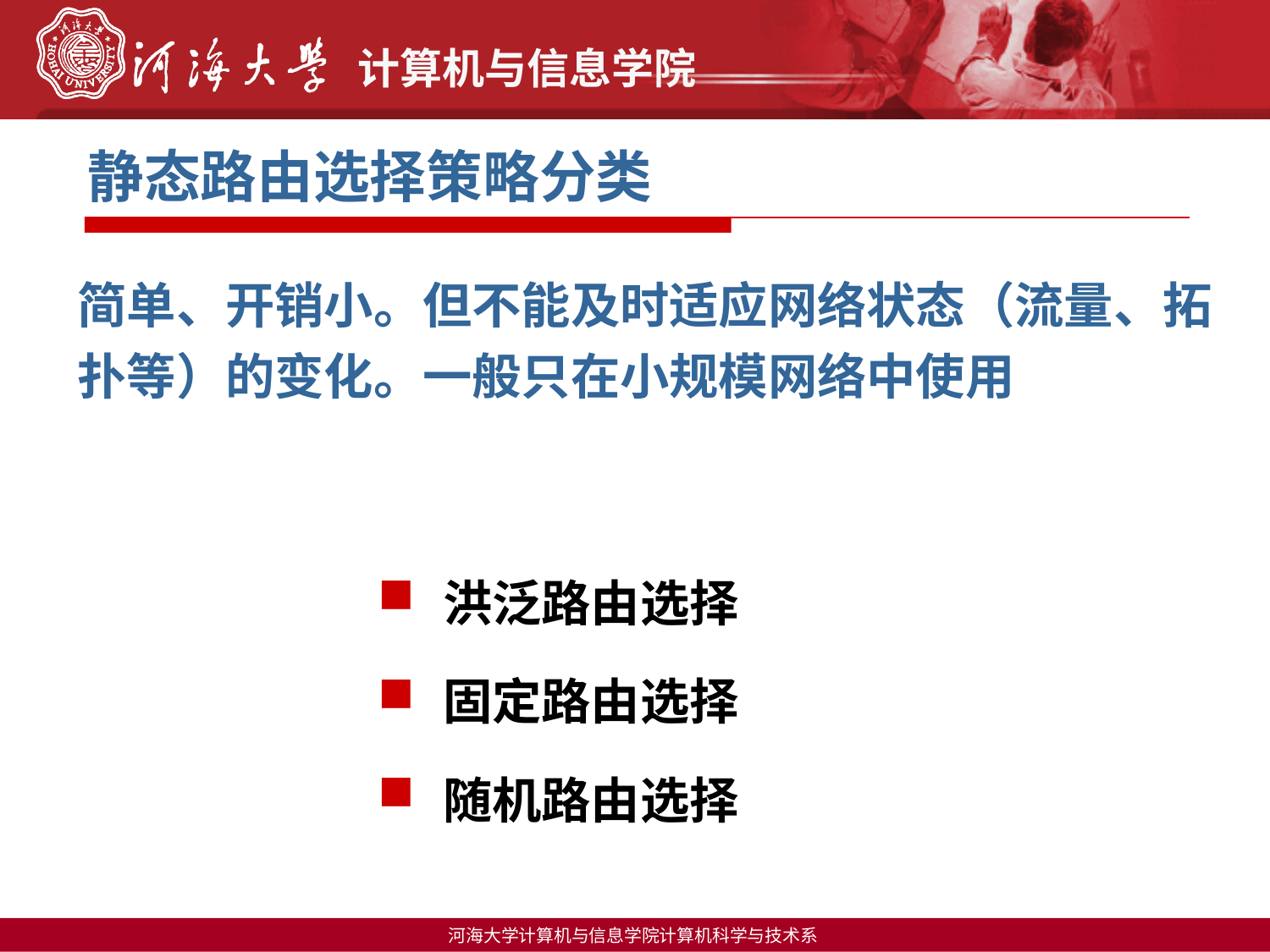

静态路由选择策略分类
简单、开销小。但不能及时适应网络状态（流量、拓扑等）的变化。一般只在小规模网络中使用
洪泛路由选择
固定路由选择
随机路由选择